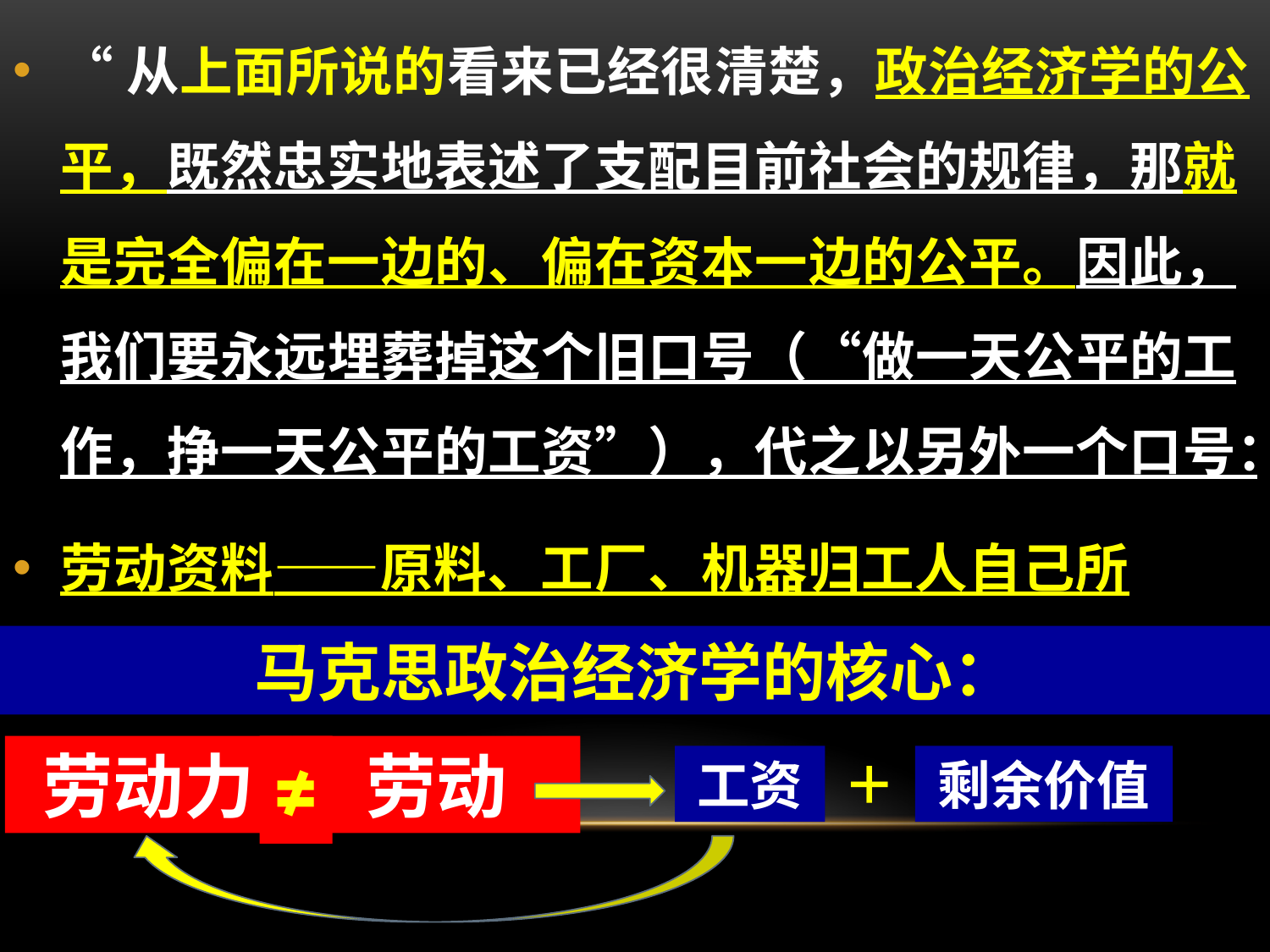

“从上面所说的看来已经很清楚，政治经济学的公平，既然忠实地表述了支配目前社会的规律，那就是完全偏在一边的、偏在资本一边的公平。因此，我们要永远埋葬掉这个旧口号（“做一天公平的工作，挣一天公平的工资”），代之以另外一个口号：
劳动资料——原料、工厂、机器归工人自己所有！”
马克思政治经济学的核心：
+
剩余价值
劳动力
劳动
≠
工资